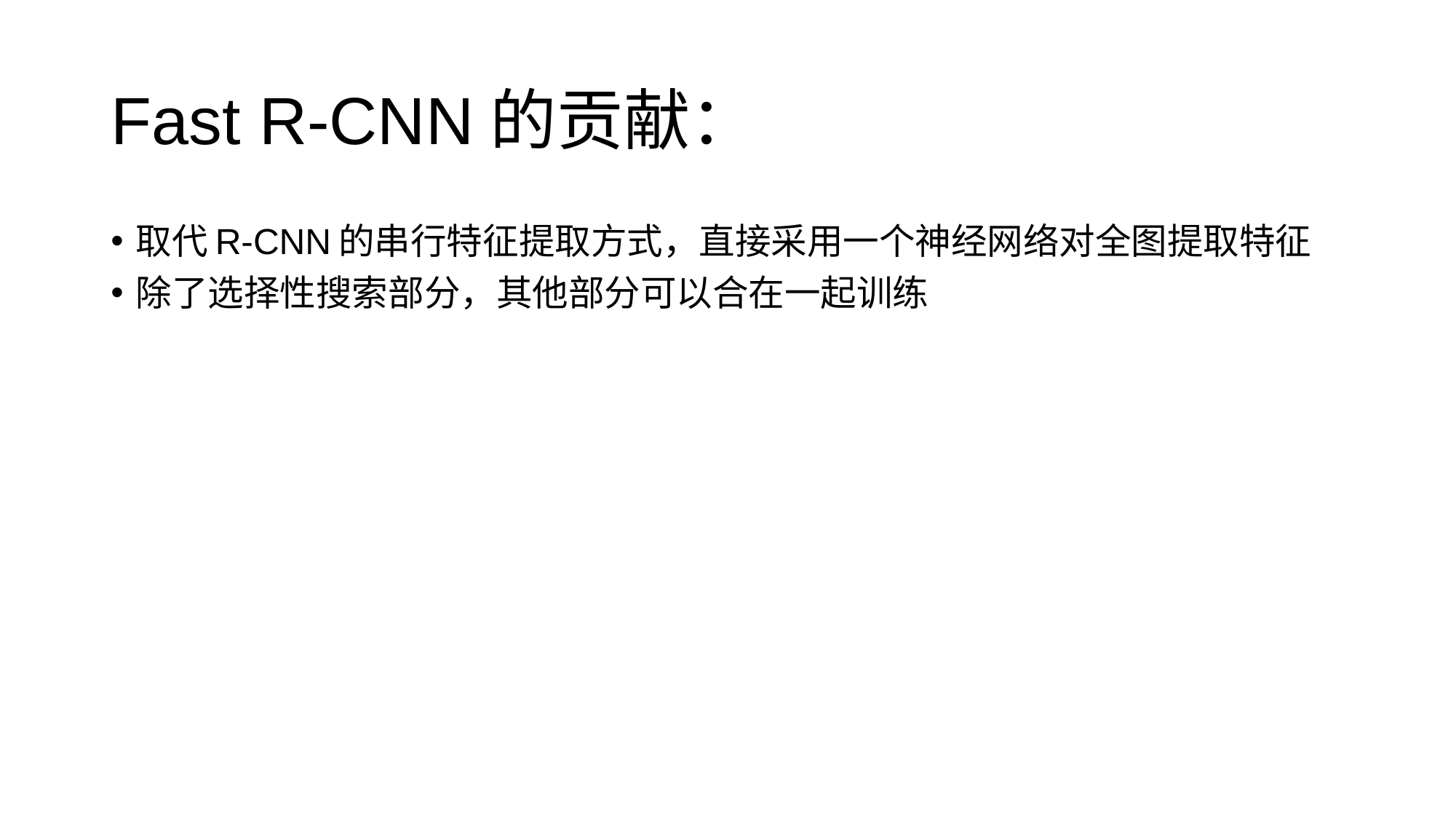

# Fast R-CNN的贡献：
取代R-CNN的串行特征提取方式，直接采用一个神经网络对全图提取特征
除了选择性搜索部分，其他部分可以合在一起训练